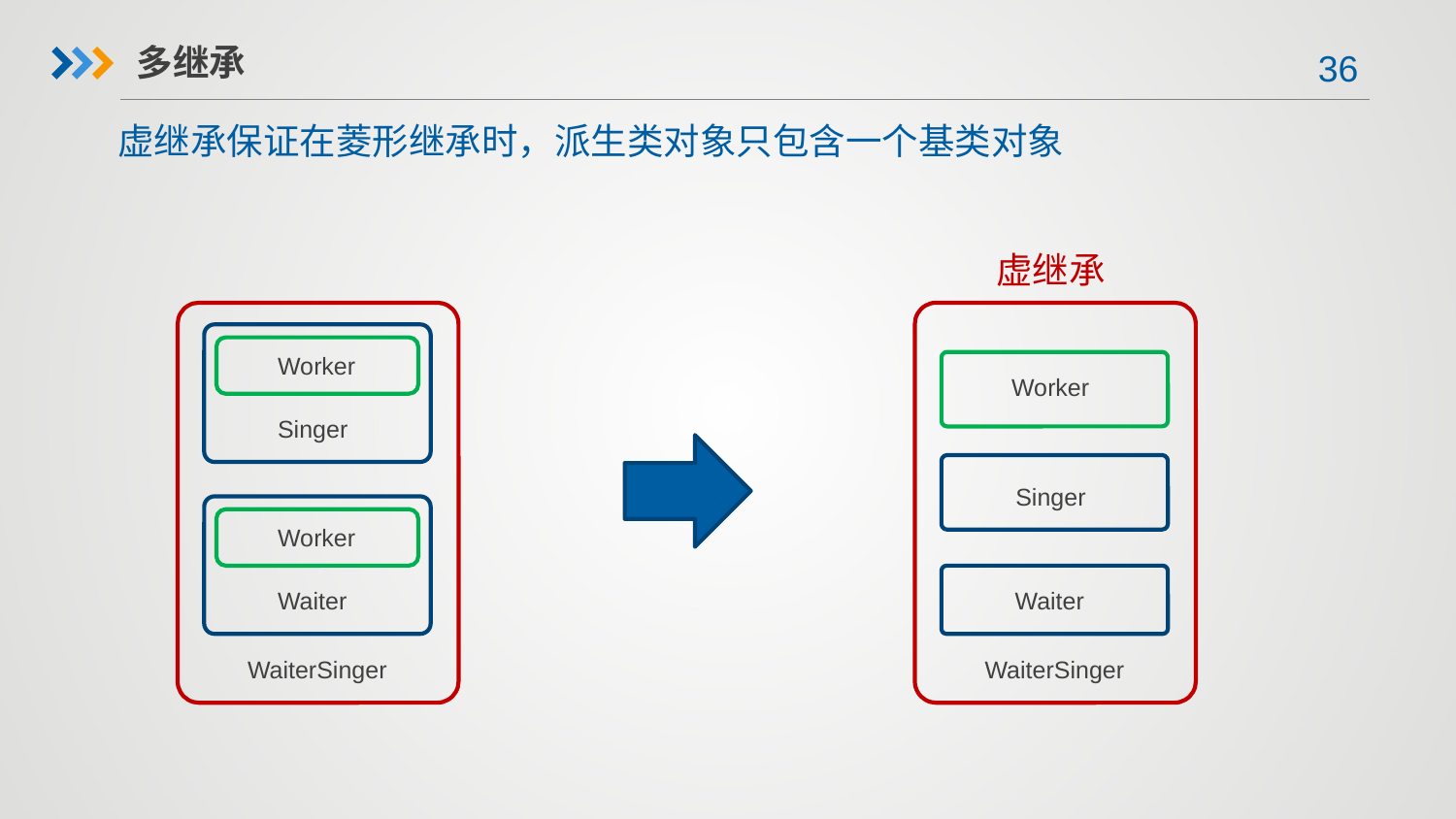

多继承
虚继承保证在菱形继承时，派生类对象只包含一个基类对象

虚继承

Worker

Worker
Singer

Singer

Worker

Waiter
Waiter
WaiterSinger
WaiterSinger